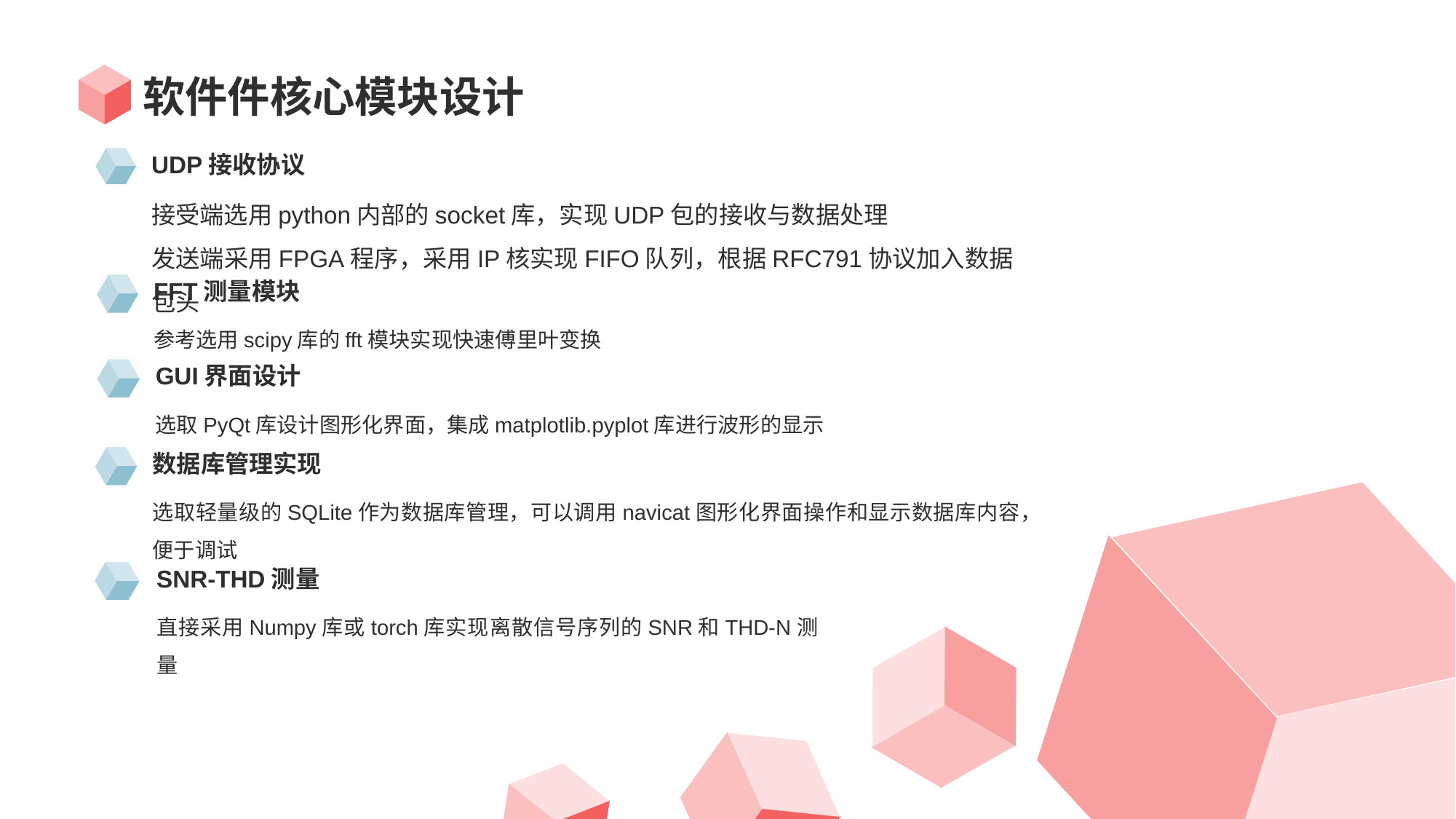

# 软件件核心模块设计

UDP接收协议
接受端选用python内部的socket库，实现UDP包的接收与数据处理
发送端采用FPGA程序，采用IP核实现FIFO队列，根据RFC791协议加入数据包头

FFT测量模块
参考选用scipy库的fft模块实现快速傅里叶变换

GUI界面设计
选取PyQt库设计图形化界面，集成matplotlib.pyplot库进行波形的显示

数据库管理实现
选取轻量级的SQLite作为数据库管理，可以调用navicat图形化界面操作和显示数据库内容，便于调试

SNR-THD测量
直接采用Numpy库或torch库实现离散信号序列的SNR和THD-N测量